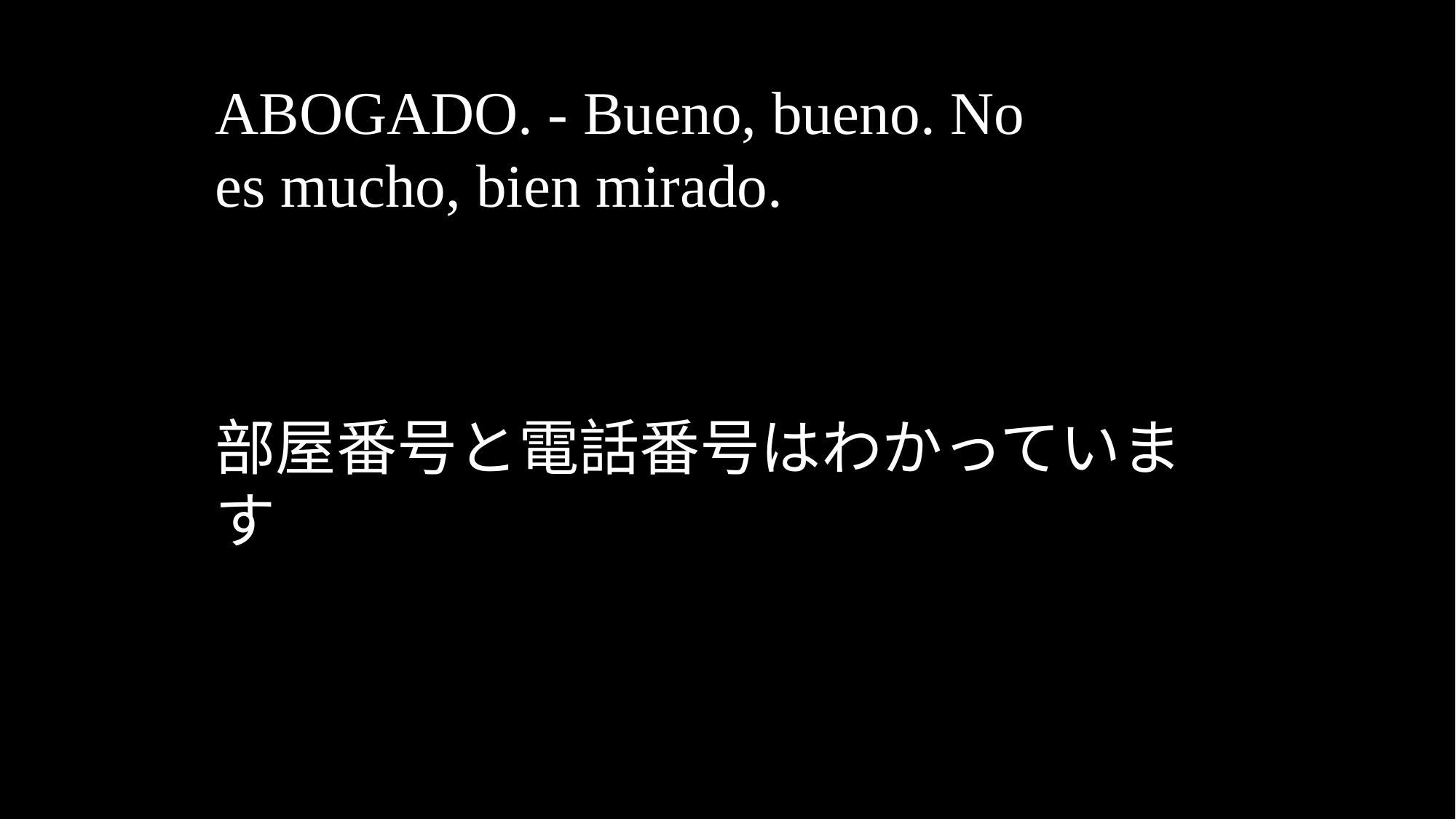

ABOGADO. - Bueno, bueno. No es mucho, bien mirado.

部屋番号と電話番号はわかっています